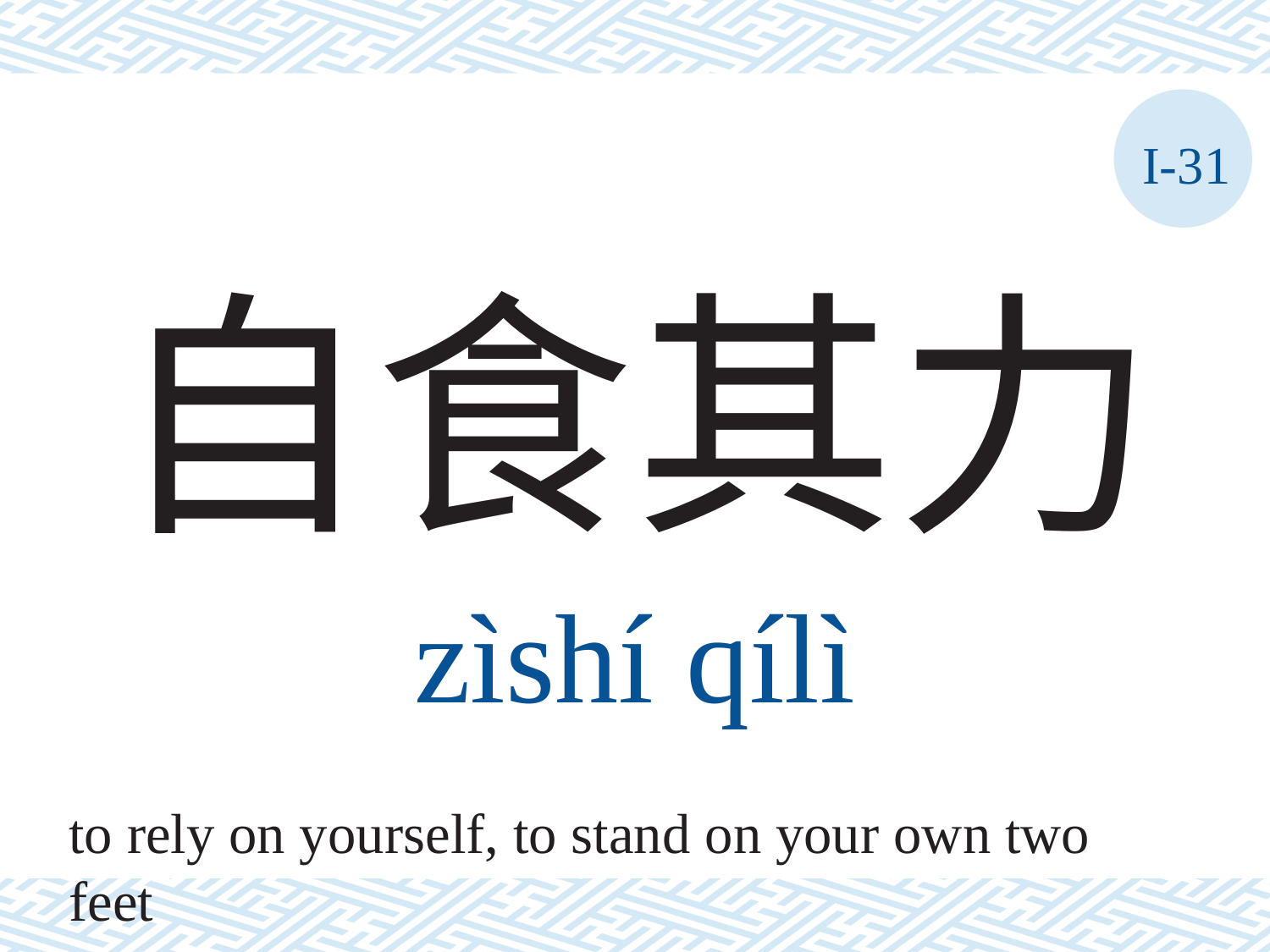

I-31
# 自食其力
zìshí	qílì
to rely on yourself, to stand on your own two feet